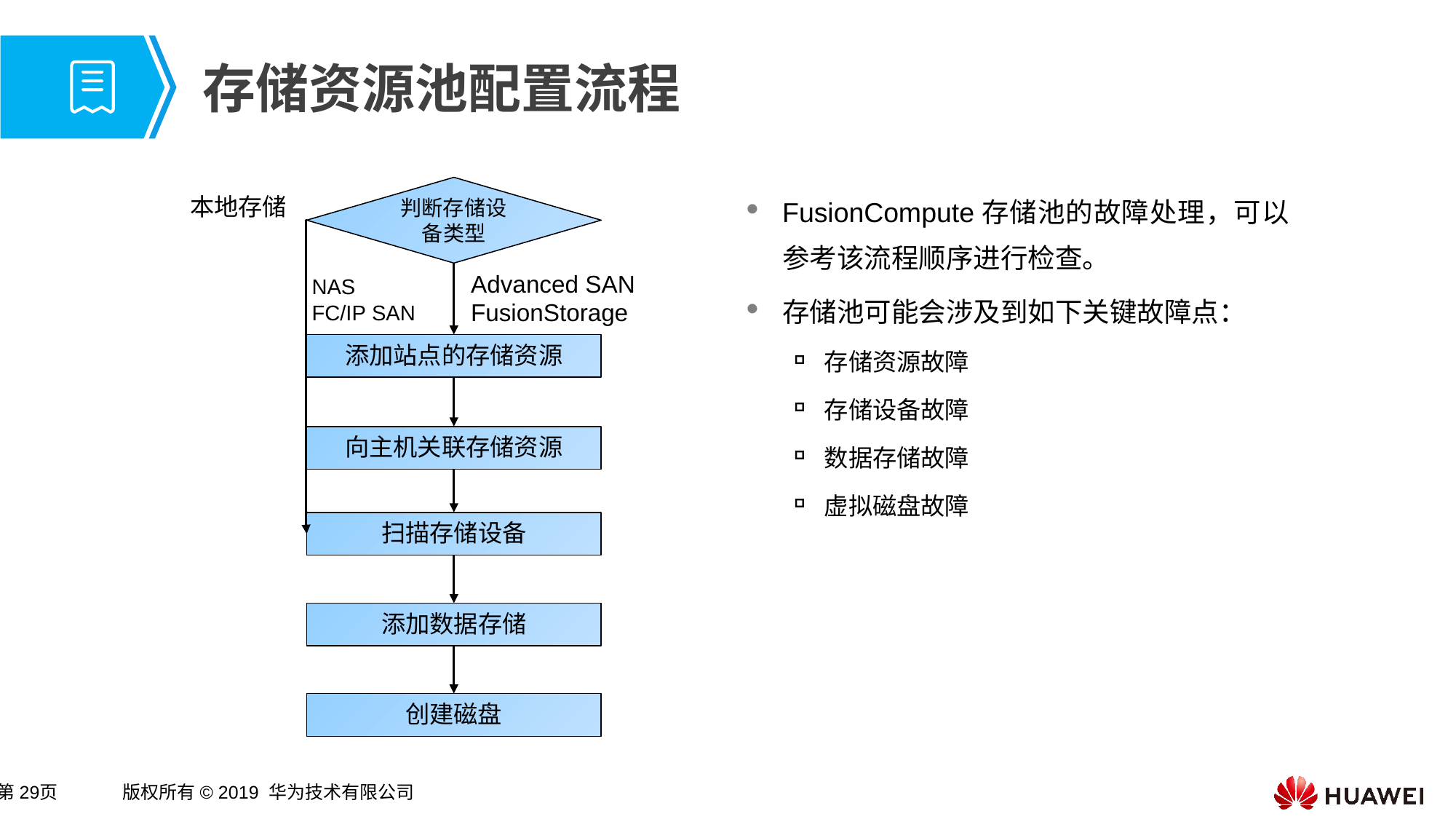

# 存储资源池配置流程
判断存储设备类型
FusionCompute存储池的故障处理，可以参考该流程顺序进行检查。
存储池可能会涉及到如下关键故障点：
存储资源故障
存储设备故障
数据存储故障
虚拟磁盘故障
本地存储
Advanced SAN
FusionStorage
NAS
FC/IP SAN
添加站点的存储资源
向主机关联存储资源
扫描存储设备
添加数据存储
创建磁盘